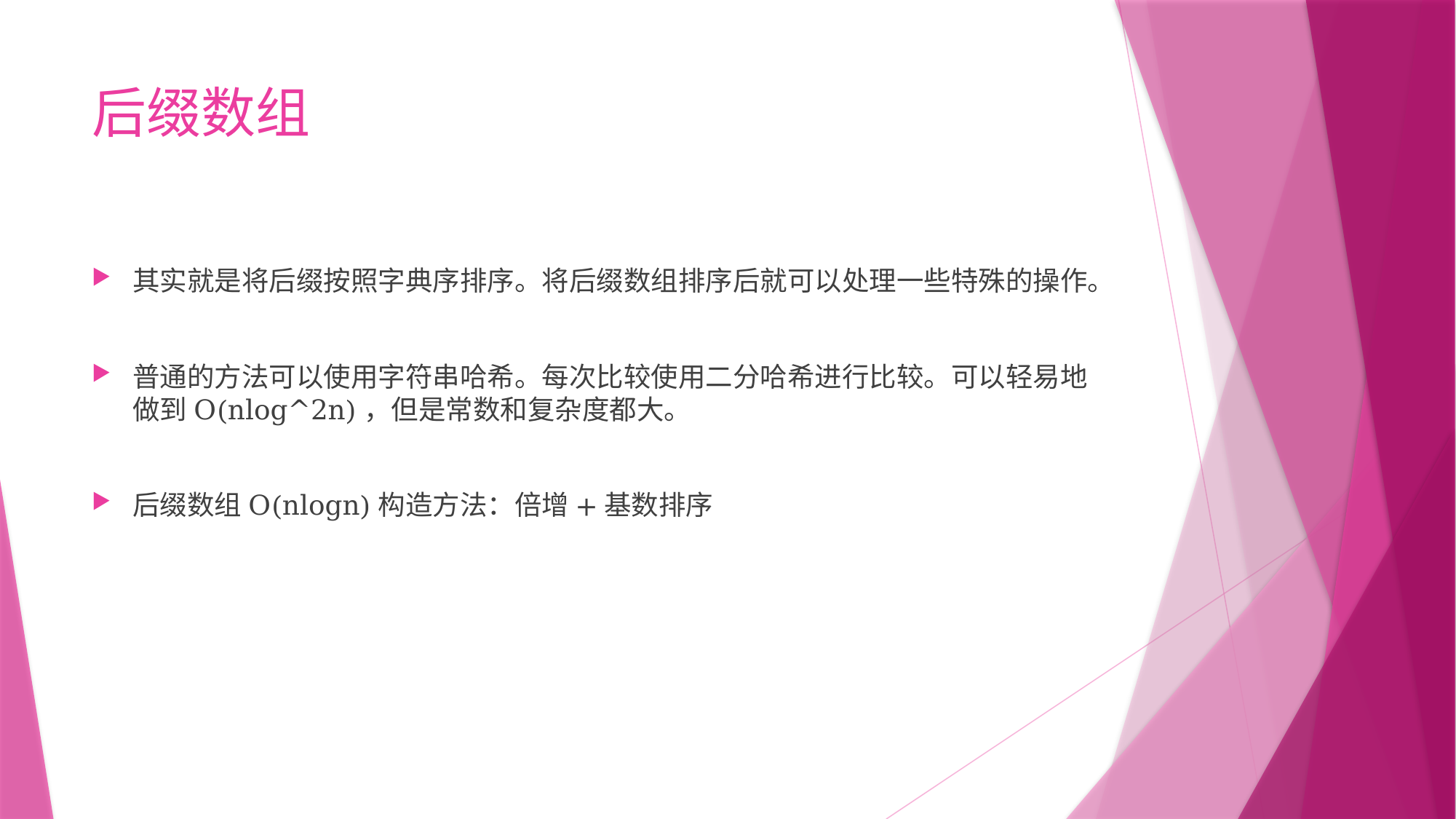

# 后缀数组
其实就是将后缀按照字典序排序。将后缀数组排序后就可以处理一些特殊的操作。

普通的方法可以使用字符串哈希。每次比较使用二分哈希进行比较。可以轻易地做到O(nlog^2n)，但是常数和复杂度都大。

后缀数组O(nlogn)构造方法：倍增+基数排序